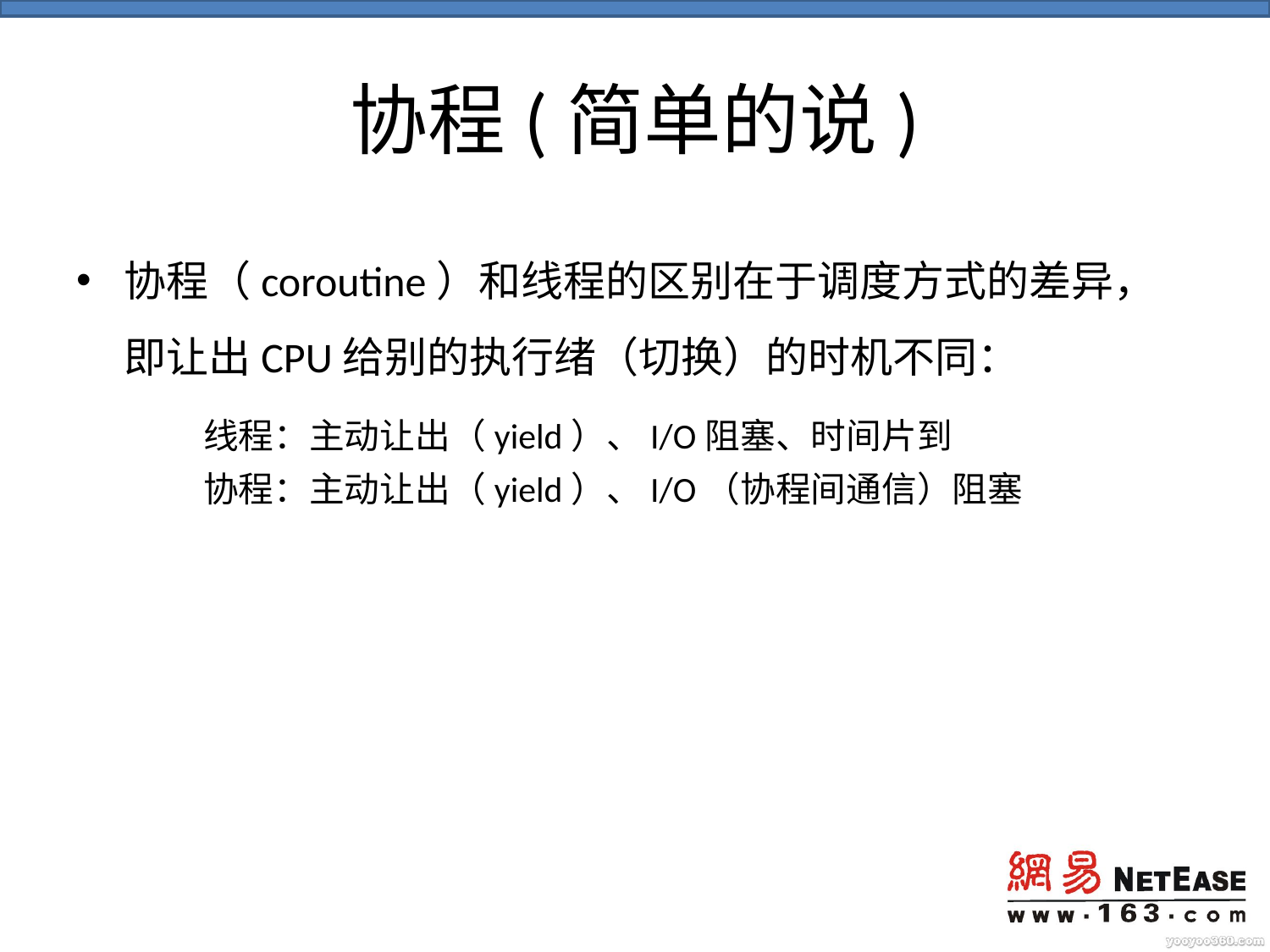

# 协程(简单的说)
协程（coroutine）和线程的区别在于调度方式的差异，即让出CPU给别的执行绪（切换）的时机不同：
	线程：主动让出（yield）、I/O阻塞、时间片到
	协程：主动让出（yield）、I/O（协程间通信）阻塞